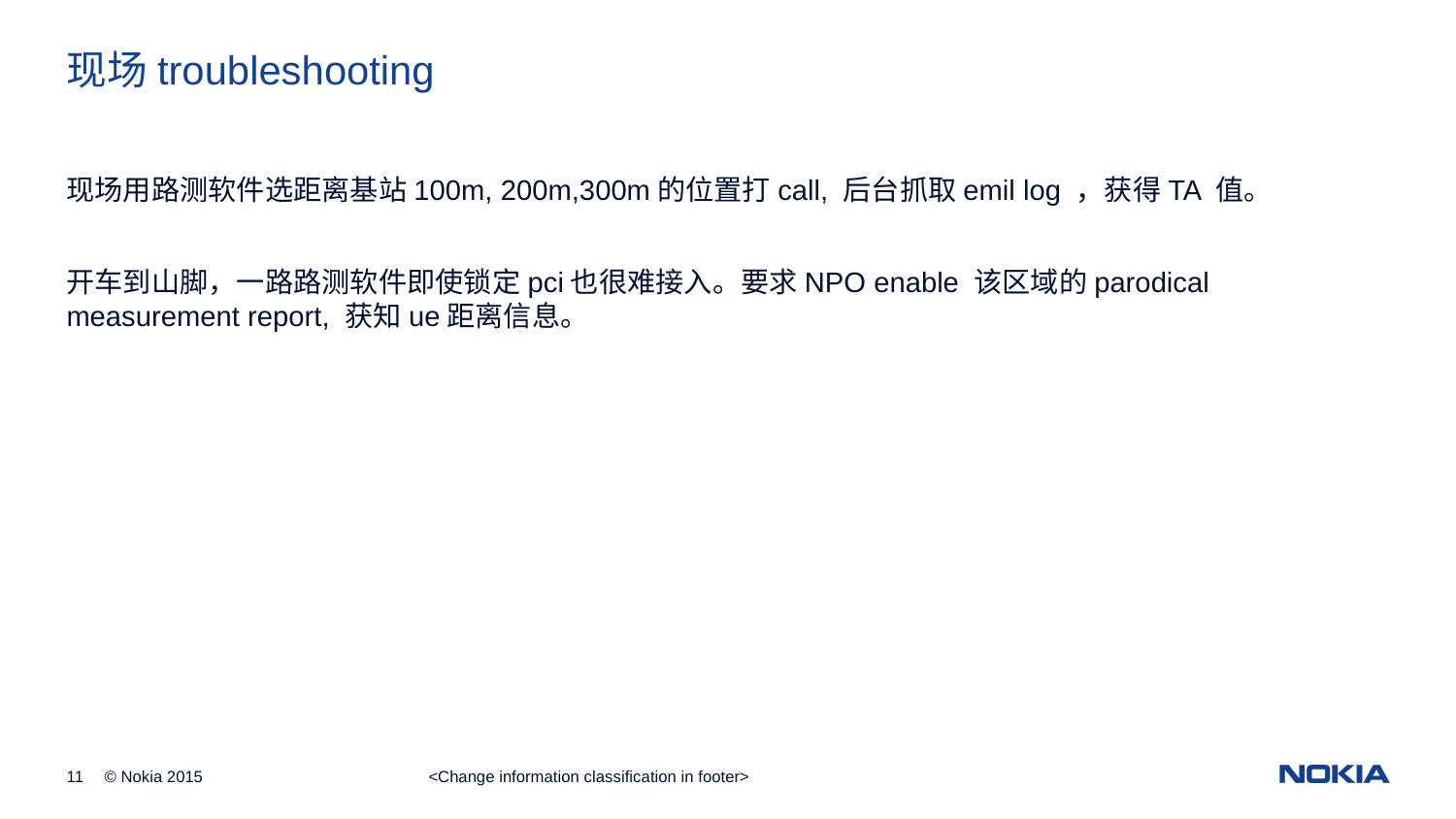

现场troubleshooting

现场用路测软件选距离基站100m, 200m,300m的位置打call, 后台抓取emil log ，获得TA 值。

开车到山脚，一路路测软件即使锁定pci也很难接入。要求NPO enable 该区域的parodical measurement report, 获知ue距离信息。

<Change information classification in footer>